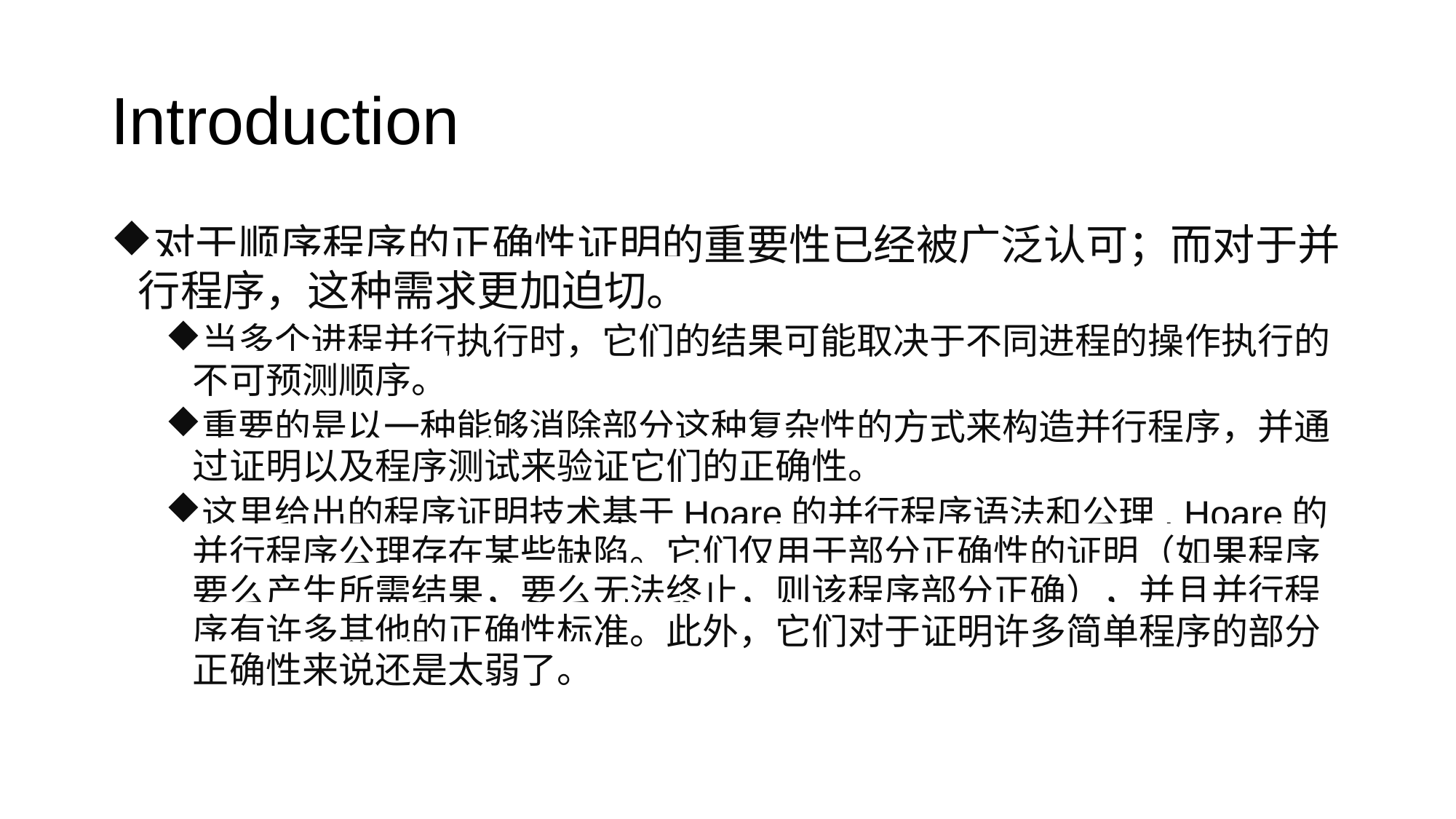

# Introduction
对于顺序程序的正确性证明的重要性已经被广泛认可；而对于并行程序，这种需求更加迫切。
当多个进程并行执行时，它们的结果可能取决于不同进程的操作执行的不可预测顺序。
重要的是以一种能够消除部分这种复杂性的方式来构造并行程序，并通过证明以及程序测试来验证它们的正确性。
这里给出的程序证明技术基于Hoare的并行程序语法和公理, Hoare的并行程序公理存在某些缺陷。它们仅用于部分正确性的证明（如果程序要么产生所需结果，要么无法终止，则该程序部分正确），并且并行程序有许多其他的正确性标准。此外，它们对于证明许多简单程序的部分正确性来说还是太弱了。